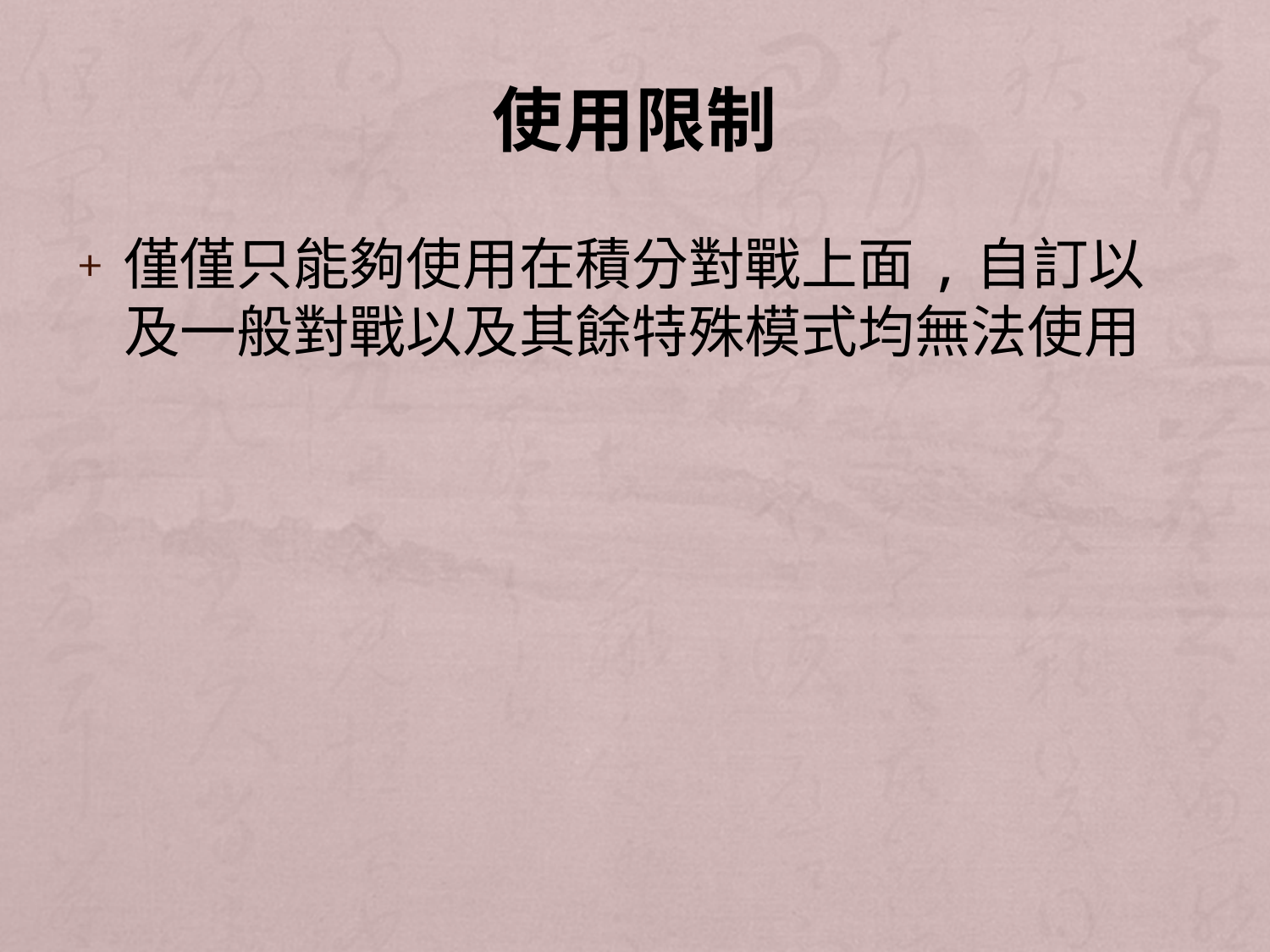

# 使用限制
僅僅只能夠使用在積分對戰上面,自訂以及一般對戰以及其餘特殊模式均無法使用